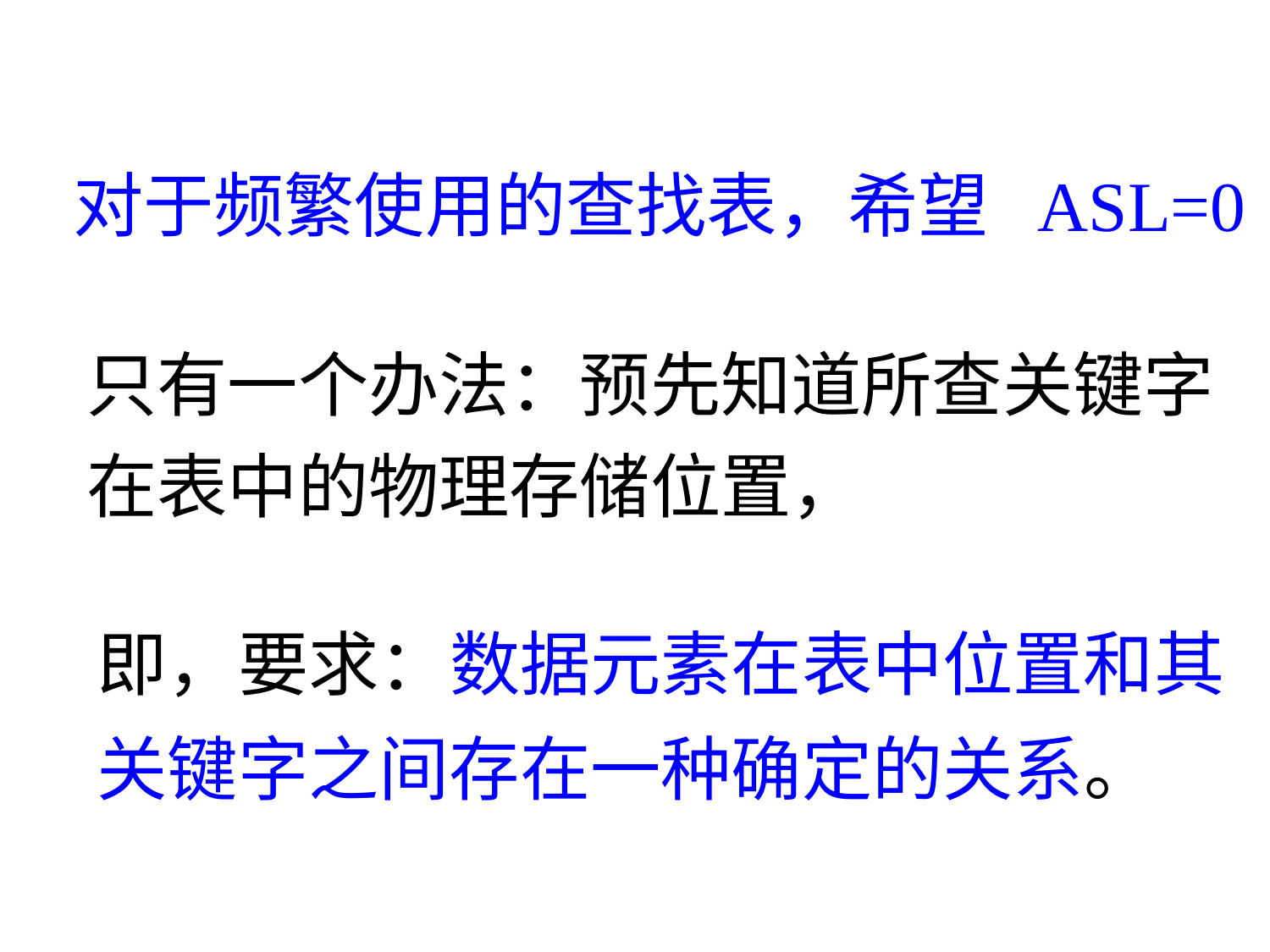

对于频繁使用的查找表，希望  ASL=0
只有一个办法：预先知道所查关键字在表中的物理存储位置，
即，要求：数据元素在表中位置和其关键字之间存在一种确定的关系。